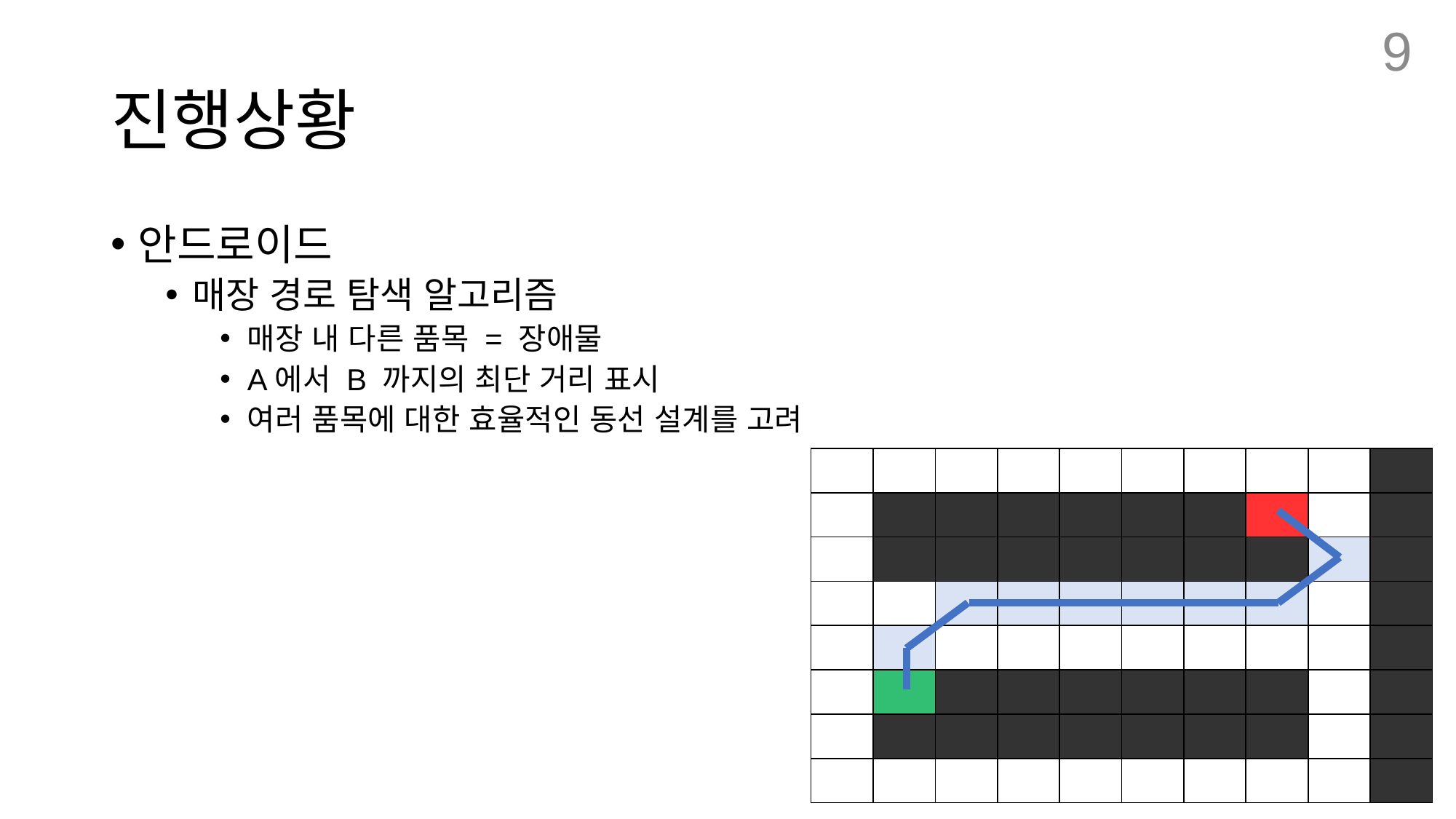

9
# 진행상황
안드로이드
매장 경로 탐색 알고리즘
매장 내 다른 품목 = 장애물
A에서 B 까지의 최단 거리 표시
여러 품목에 대한 효율적인 동선 설계를 고려
|  |  |  |  |  |  |  |  |  |  |
| --- | --- | --- | --- | --- | --- | --- | --- | --- | --- |
|  |  |  |  |  |  |  |  |  |  |
|  |  |  |  |  |  |  |  |  |  |
|  |  |  |  |  |  |  |  |  |  |
|  |  |  |  |  |  |  |  |  |  |
|  |  |  |  |  |  |  |  |  |  |
|  |  |  |  |  |  |  |  |  |  |
|  |  |  |  |  |  |  |  |  |  |